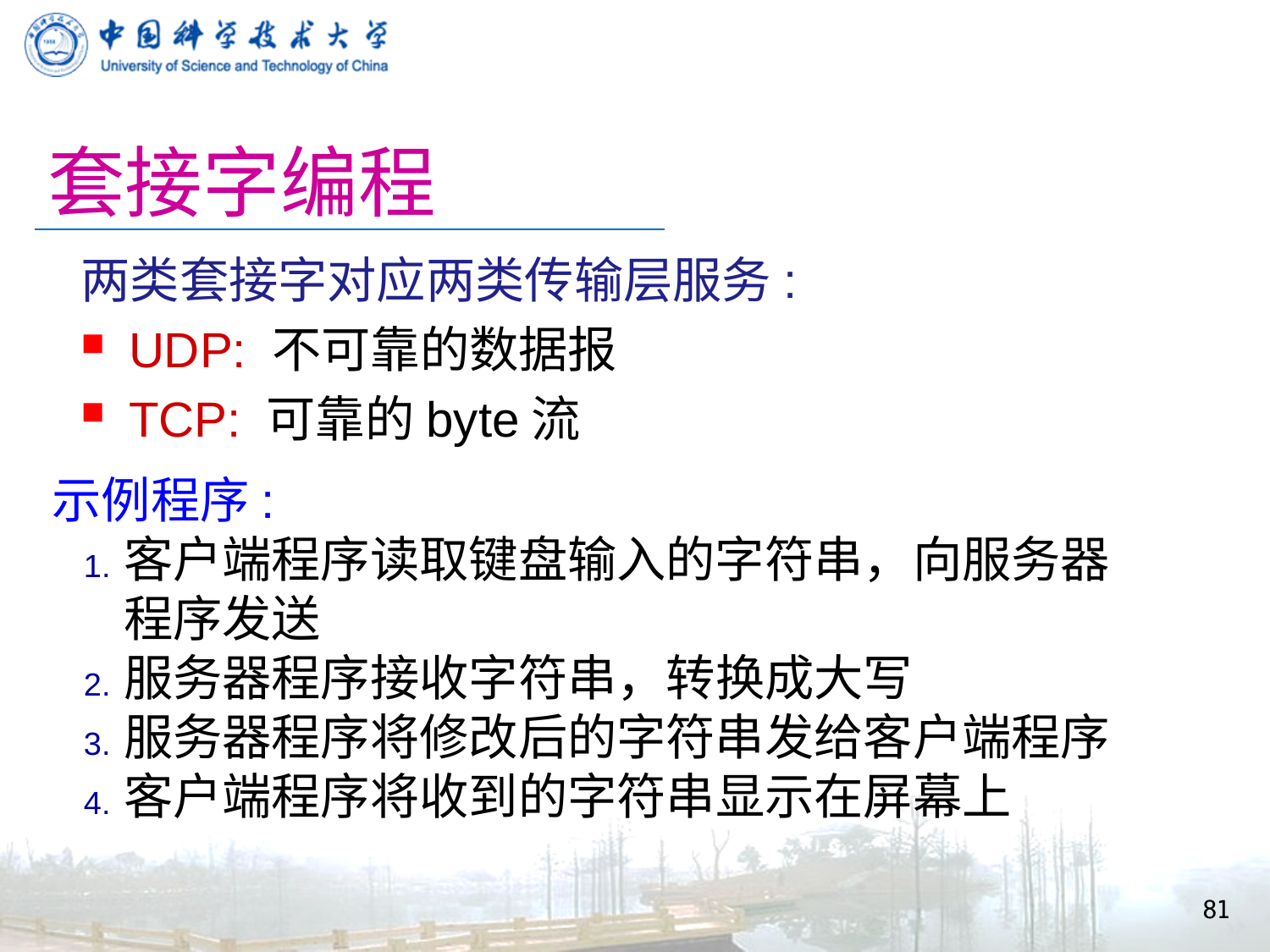

# 套接字编程
两类套接字对应两类传输层服务:
UDP: 不可靠的数据报
TCP: 可靠的byte流

示例程序:
客户端程序读取键盘输入的字符串，向服务器程序发送
服务器程序接收字符串，转换成大写
服务器程序将修改后的字符串发给客户端程序
客户端程序将收到的字符串显示在屏幕上
81